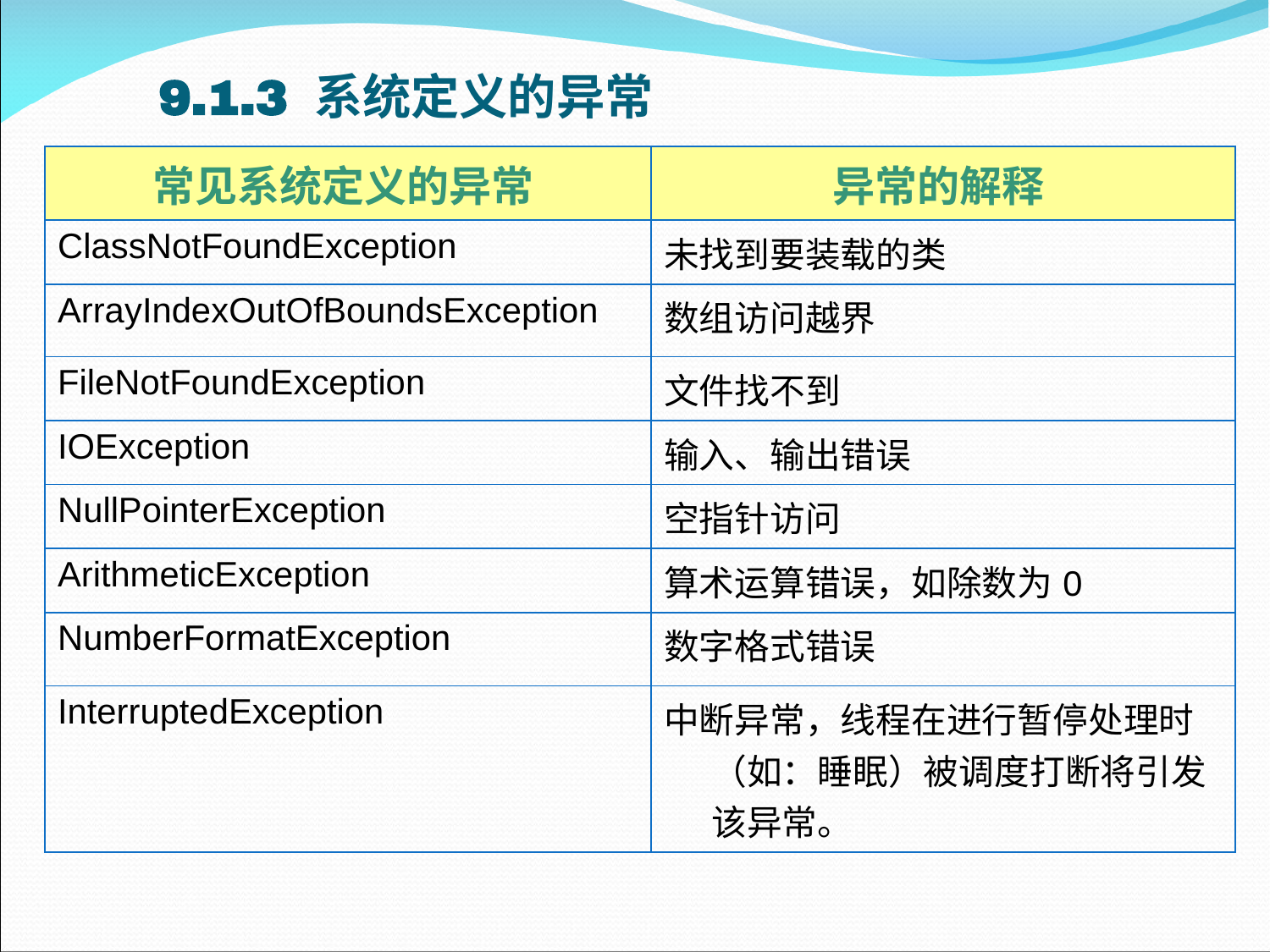

# 9.1.3 系统定义的异常
| 常见系统定义的异常 | 异常的解释 |
| --- | --- |
| ClassNotFoundException | 未找到要装载的类 |
| ArrayIndexOutOfBoundsException | 数组访问越界 |
| FileNotFoundException | 文件找不到 |
| IOException | 输入、输出错误 |
| NullPointerException | 空指针访问 |
| ArithmeticException | 算术运算错误，如除数为0 |
| NumberFormatException | 数字格式错误 |
| InterruptedException | 中断异常，线程在进行暂停处理时（如：睡眠）被调度打断将引发该异常。 |